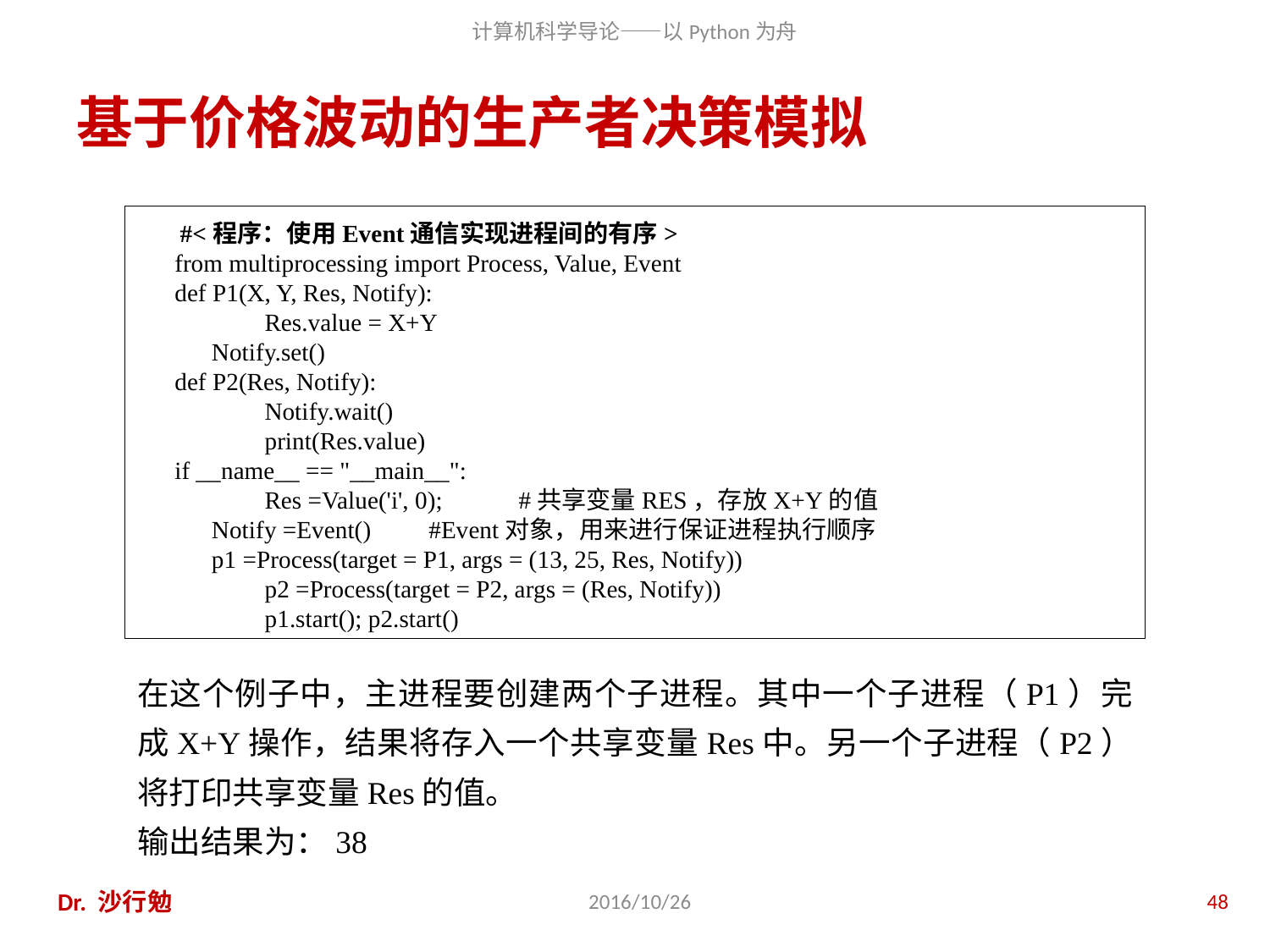

# 基于价格波动的生产者决策模拟
#<程序：使用Event通信实现进程间的有序>
from multiprocessing import Process, Value, Event
def P1(X, Y, Res, Notify):
	Res.value = X+Y
Notify.set()
def P2(Res, Notify):
	Notify.wait()
	print(Res.value)
if __name__ == "__main__":
	Res =Value('i', 0); 	#共享变量RES，存放X+Y的值
Notify =Event()	#Event对象，用来进行保证进程执行顺序
p1 =Process(target = P1, args = (13, 25, Res, Notify))
	p2 =Process(target = P2, args = (Res, Notify))
	p1.start(); p2.start()
在这个例子中，主进程要创建两个子进程。其中一个子进程（P1）完成X+Y操作，结果将存入一个共享变量Res中。另一个子进程（P2）将打印共享变量Res的值。
输出结果为：38
Dr. 沙行勉
2016/10/26
48